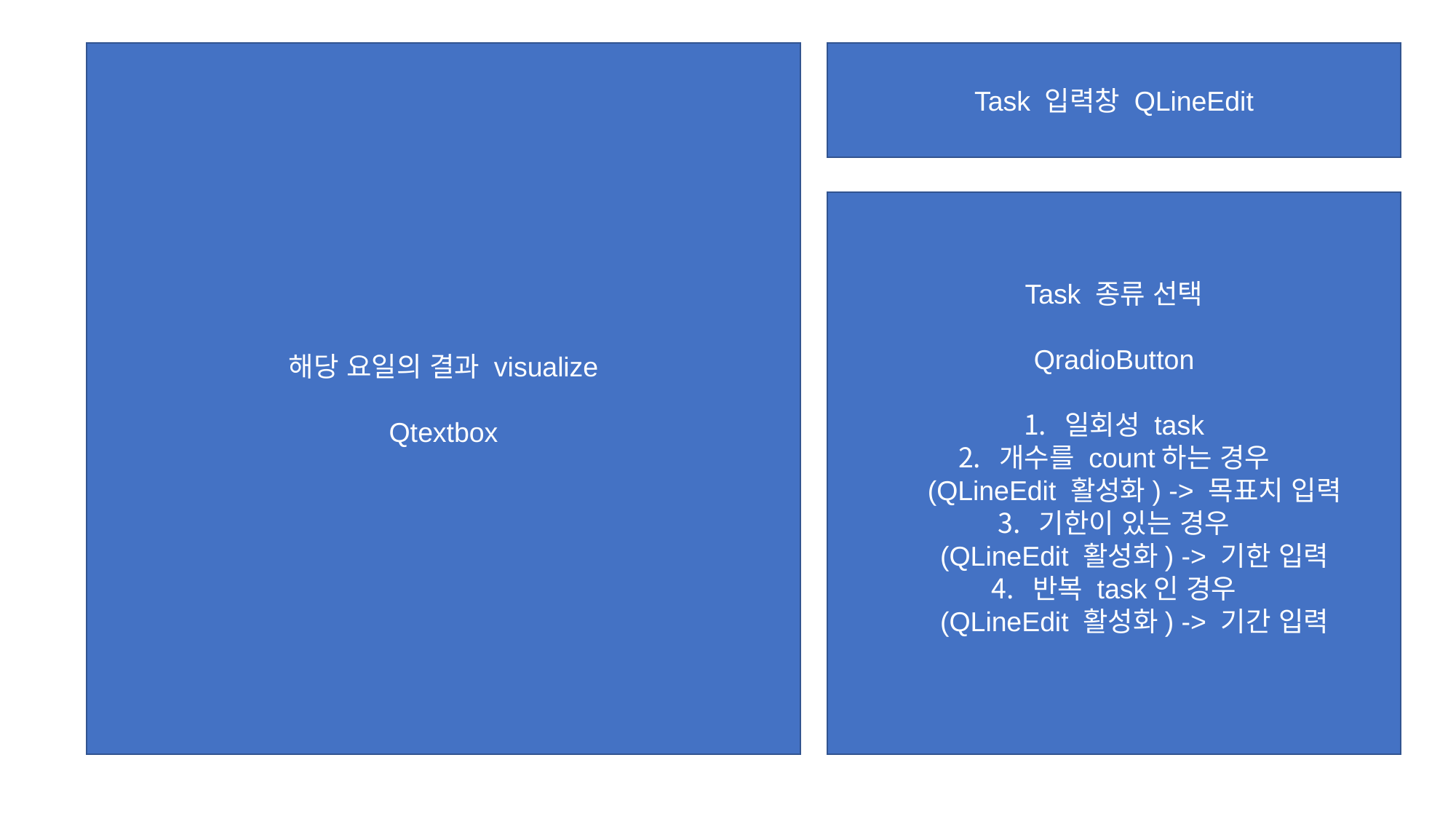

해당 요일의 결과 visualize

Qtextbox
Task 입력창 QLineEdit
Task 종류 선택

QradioButton

일회성 task
개수를 count하는 경우
(QLineEdit 활성화) -> 목표치 입력
기한이 있는 경우
(QLineEdit 활성화) -> 기한 입력
반복 task인 경우
(QLineEdit 활성화) -> 기간 입력